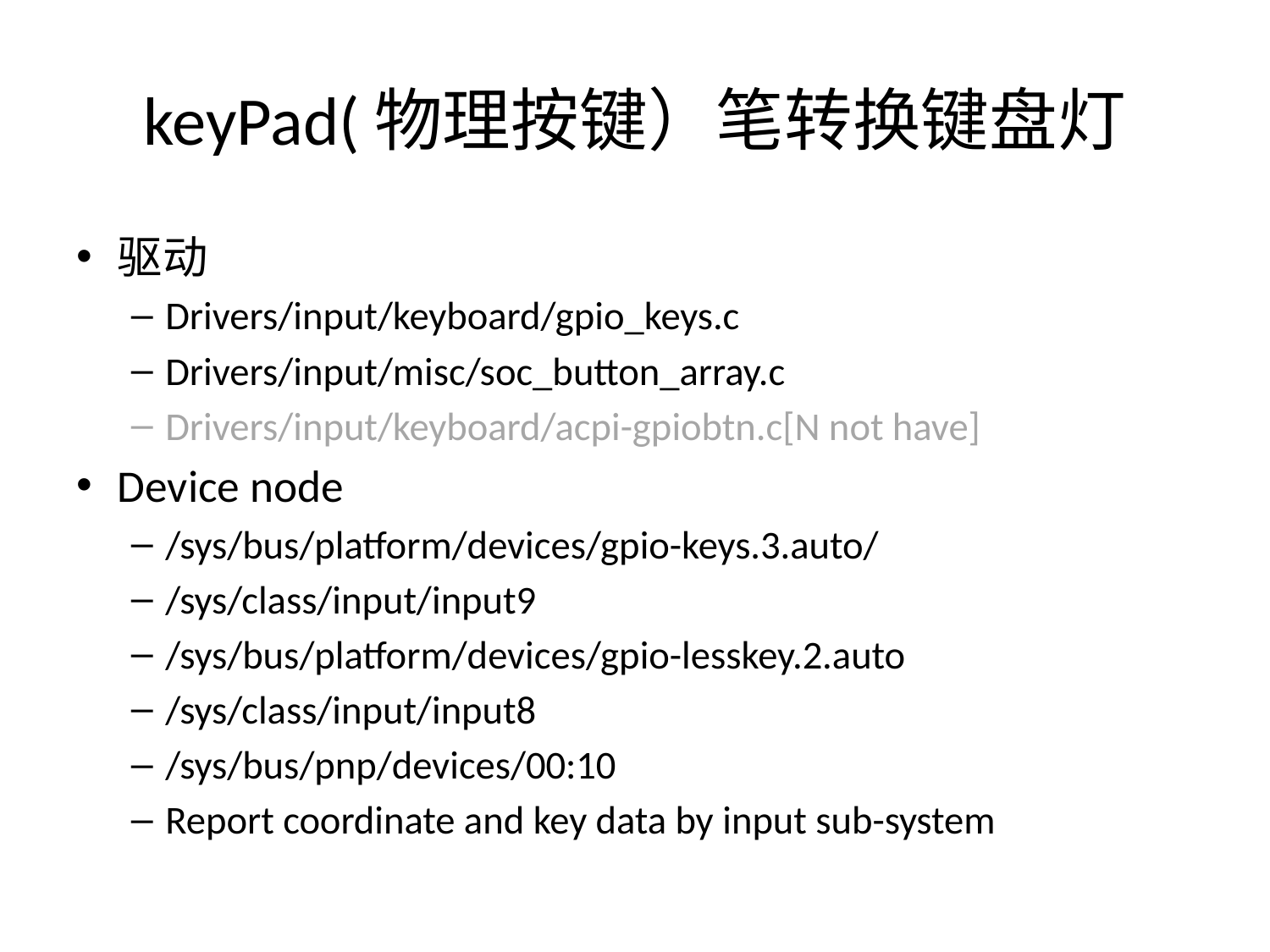

# keyPad(物理按键）笔转换键盘灯
驱动
Drivers/input/keyboard/gpio_keys.c
Drivers/input/misc/soc_button_array.c
Drivers/input/keyboard/acpi-gpiobtn.c[N not have]
Device node
/sys/bus/platform/devices/gpio-keys.3.auto/
/sys/class/input/input9
/sys/bus/platform/devices/gpio-lesskey.2.auto
/sys/class/input/input8
/sys/bus/pnp/devices/00:10
Report coordinate and key data by input sub-system